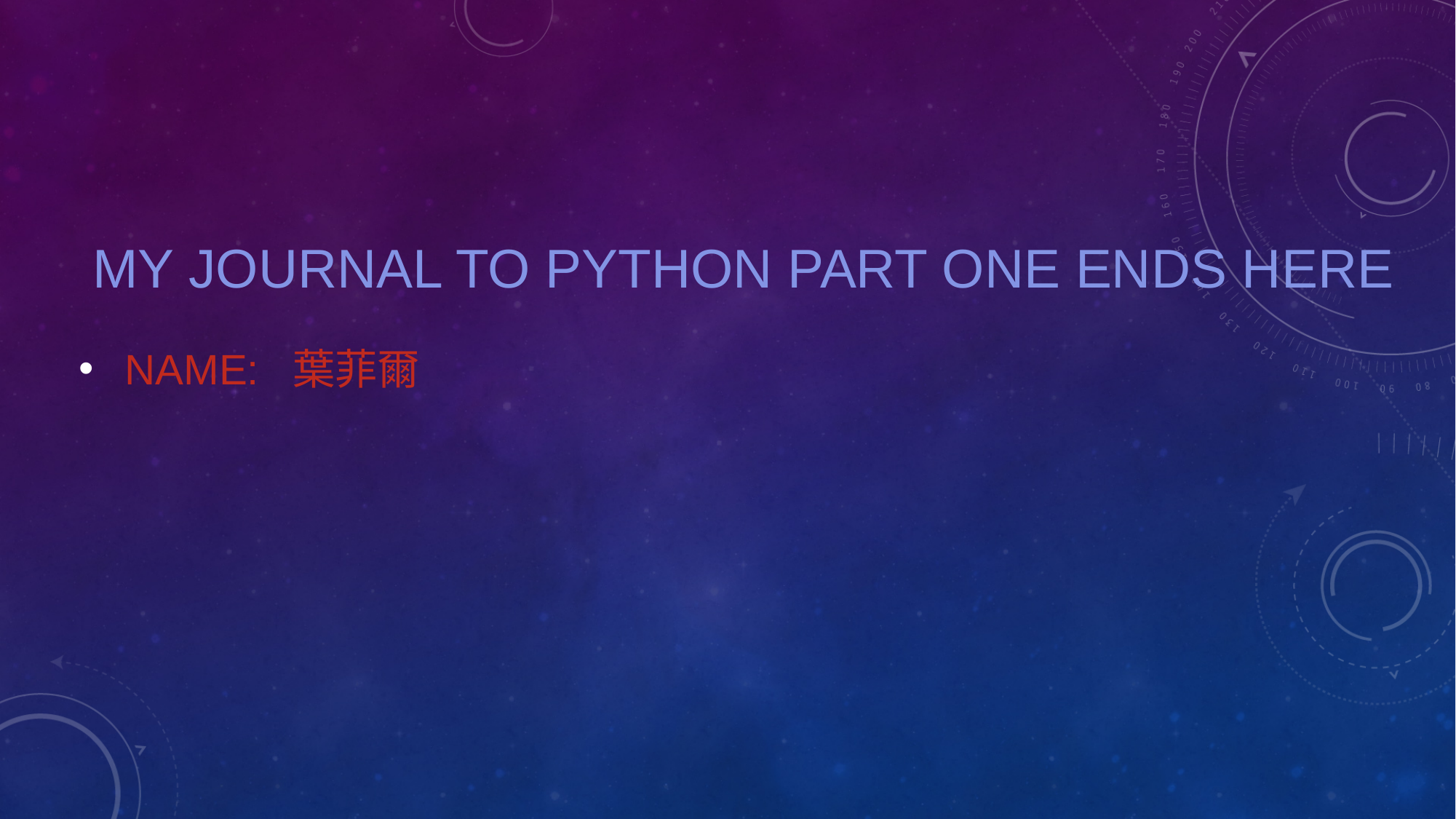

# My journal to python part one ends here
 NAME:  葉菲爾